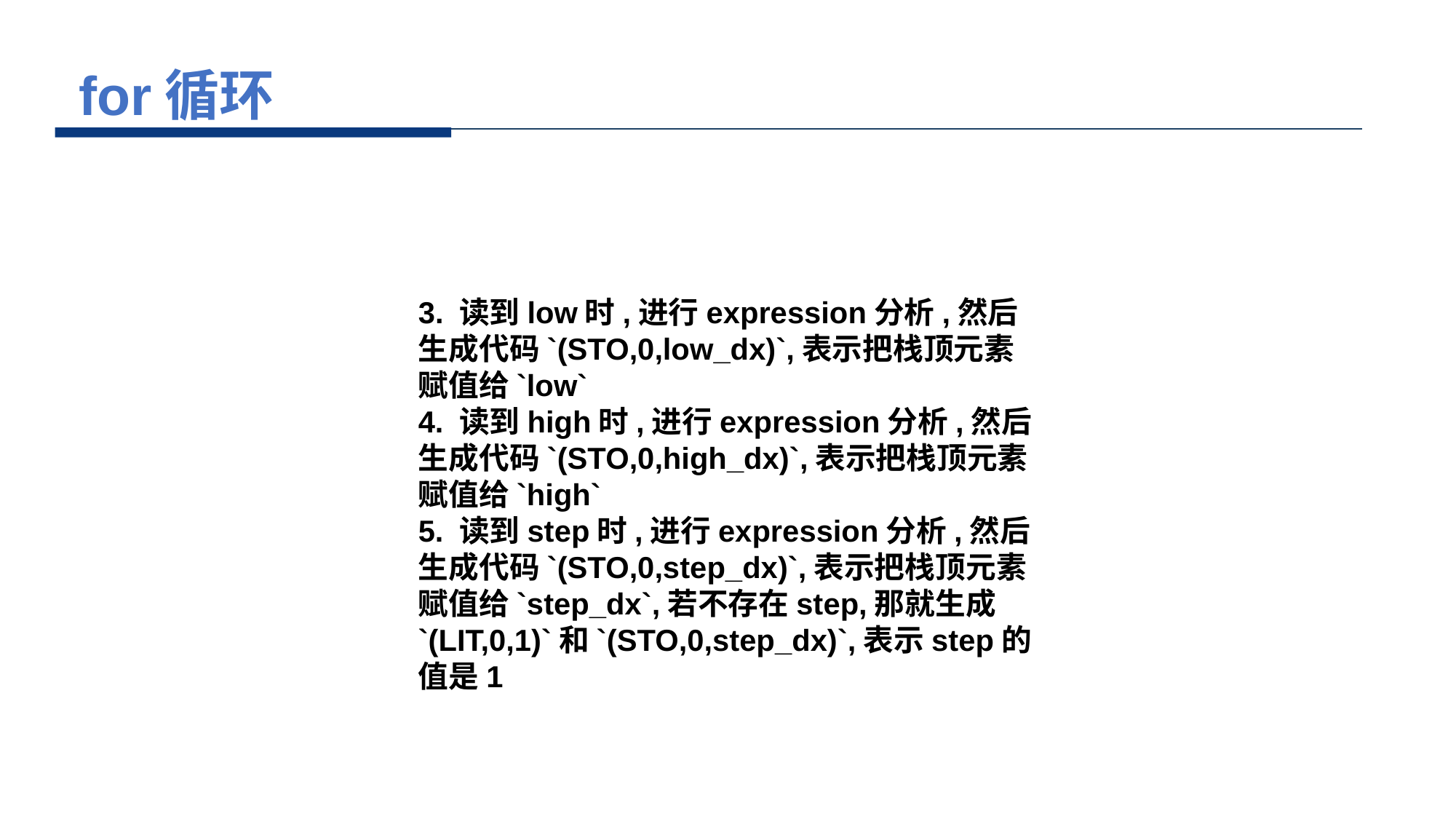

for循环

3. 读到low时,进行expression分析,然后生成代码`(STO,0,low_dx)`,表示把栈顶元素赋值给`low`
4. 读到high时,进行expression分析,然后生成代码`(STO,0,high_dx)`,表示把栈顶元素赋值给`high`
5. 读到step时,进行expression分析,然后生成代码`(STO,0,step_dx)`,表示把栈顶元素赋值给`step_dx`,若不存在step,那就生成`(LIT,0,1)`和`(STO,0,step_dx)`,表示step的值是1